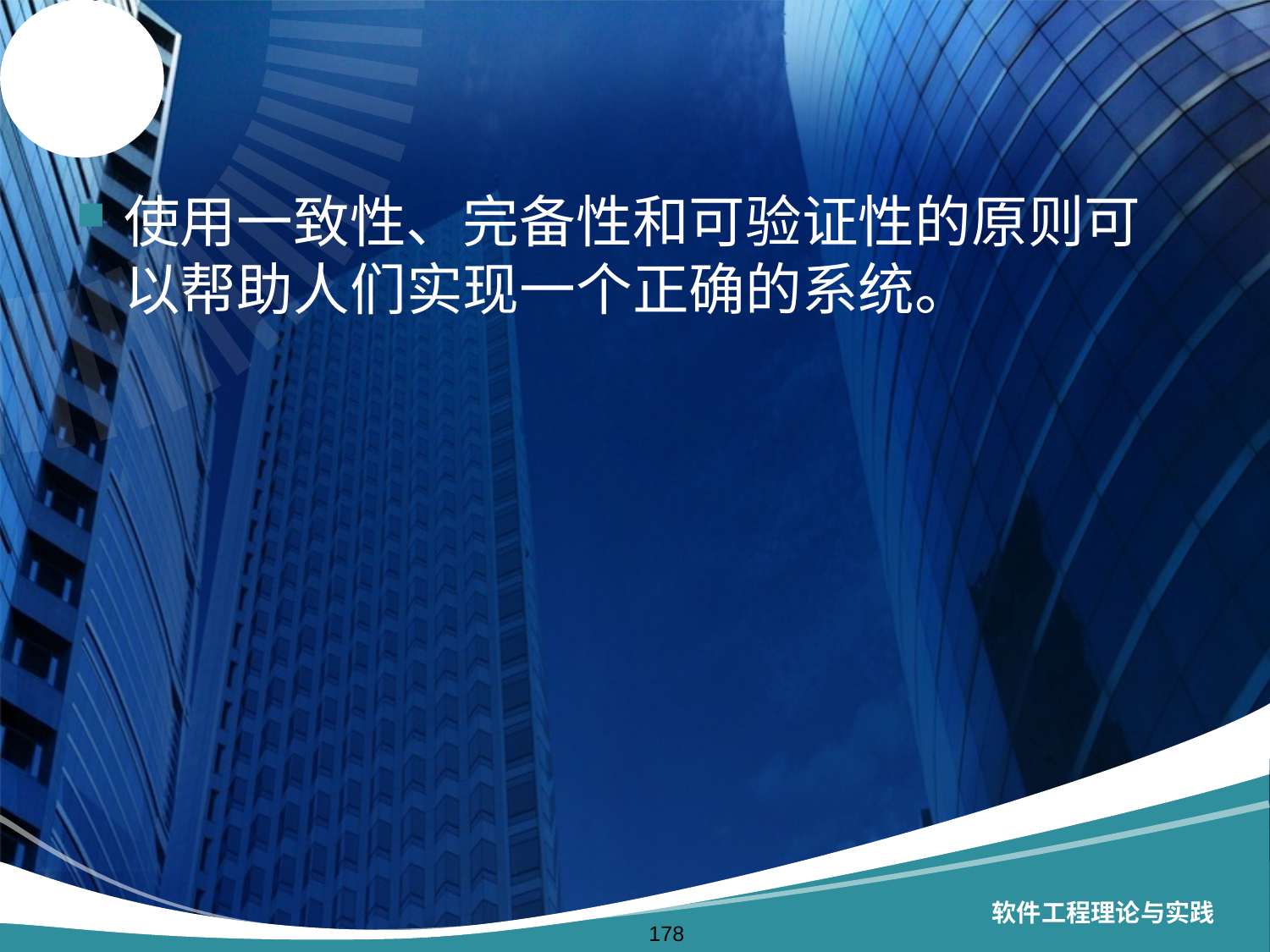

#
使用一致性、完备性和可验证性的原则可以帮助人们实现一个正确的系统。
软件工程理论与实践
178